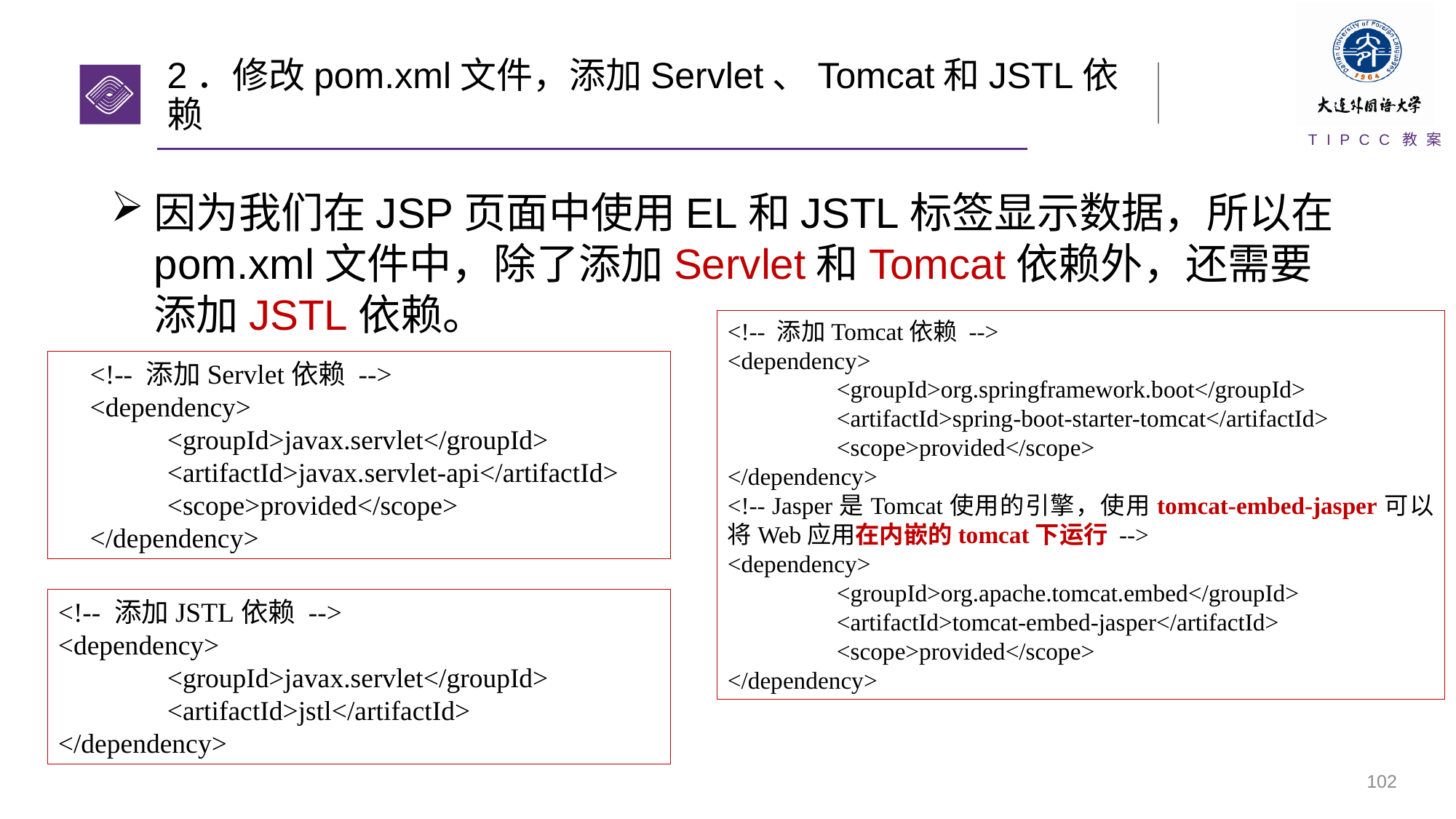

# 2．修改pom.xml文件，添加Servlet、Tomcat和JSTL依赖
因为我们在JSP页面中使用EL和JSTL标签显示数据，所以在pom.xml文件中，除了添加Servlet和Tomcat依赖外，还需要添加JSTL依赖。
<!-- 添加Tomcat依赖 -->
<dependency>
	<groupId>org.springframework.boot</groupId>
	<artifactId>spring-boot-starter-tomcat</artifactId>
	<scope>provided</scope>
</dependency>
<!-- Jasper是Tomcat使用的引擎，使用tomcat-embed-jasper可以将Web应用在内嵌的tomcat下运行 -->
<dependency>
	<groupId>org.apache.tomcat.embed</groupId>
	<artifactId>tomcat-embed-jasper</artifactId>
	<scope>provided</scope>
</dependency>
<!-- 添加Servlet依赖 -->
<dependency>
	<groupId>javax.servlet</groupId>
	<artifactId>javax.servlet-api</artifactId>
	<scope>provided</scope>
</dependency>
<!-- 添加JSTL依赖 -->
<dependency>
	<groupId>javax.servlet</groupId>
	<artifactId>jstl</artifactId>
</dependency>
102